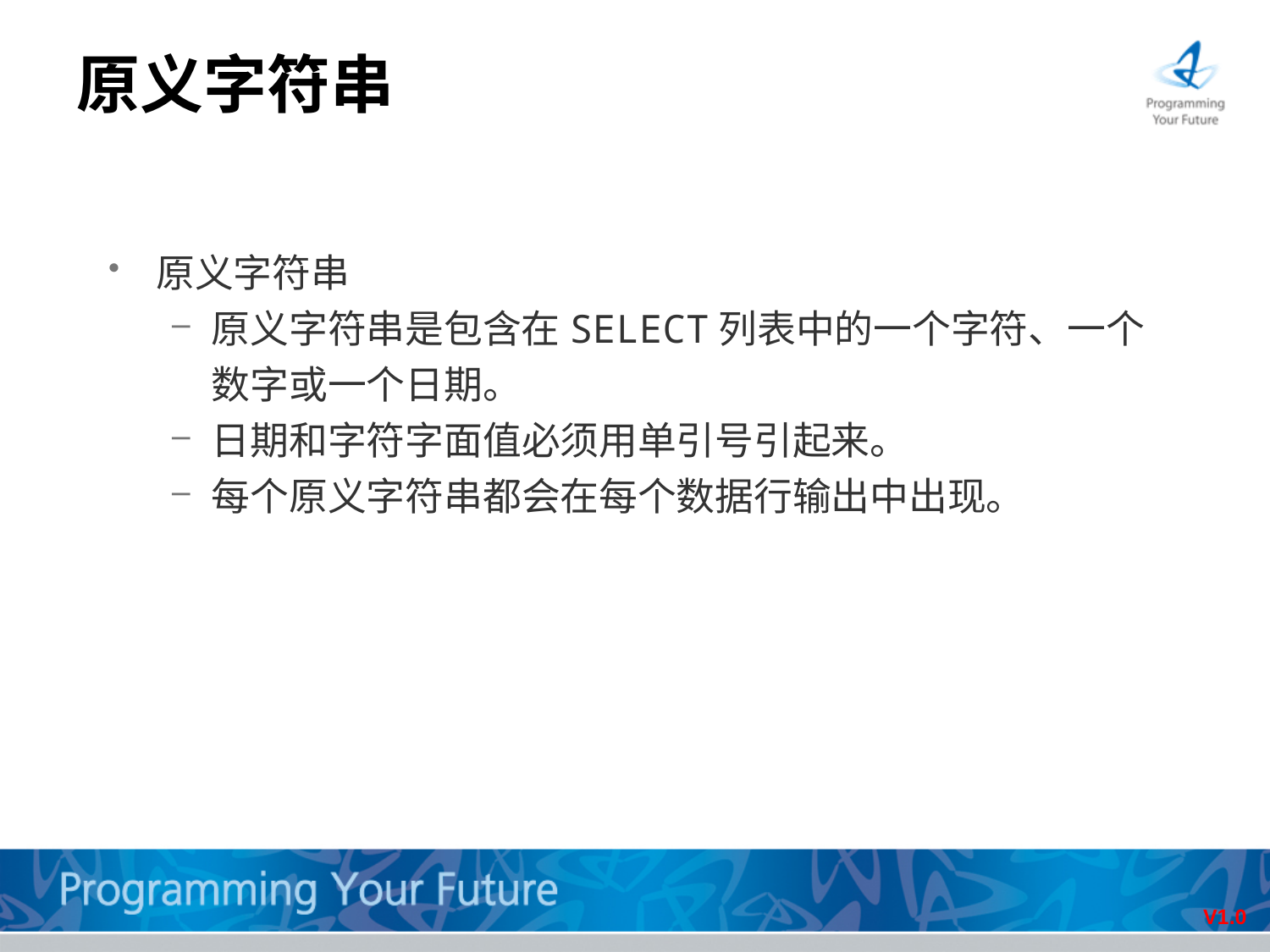

# 原义字符串
原义字符串
原义字符串是包含在SELECT列表中的一个字符、一个数字或一个日期。
日期和字符字面值必须用单引号引起来。
每个原义字符串都会在每个数据行输出中出现。